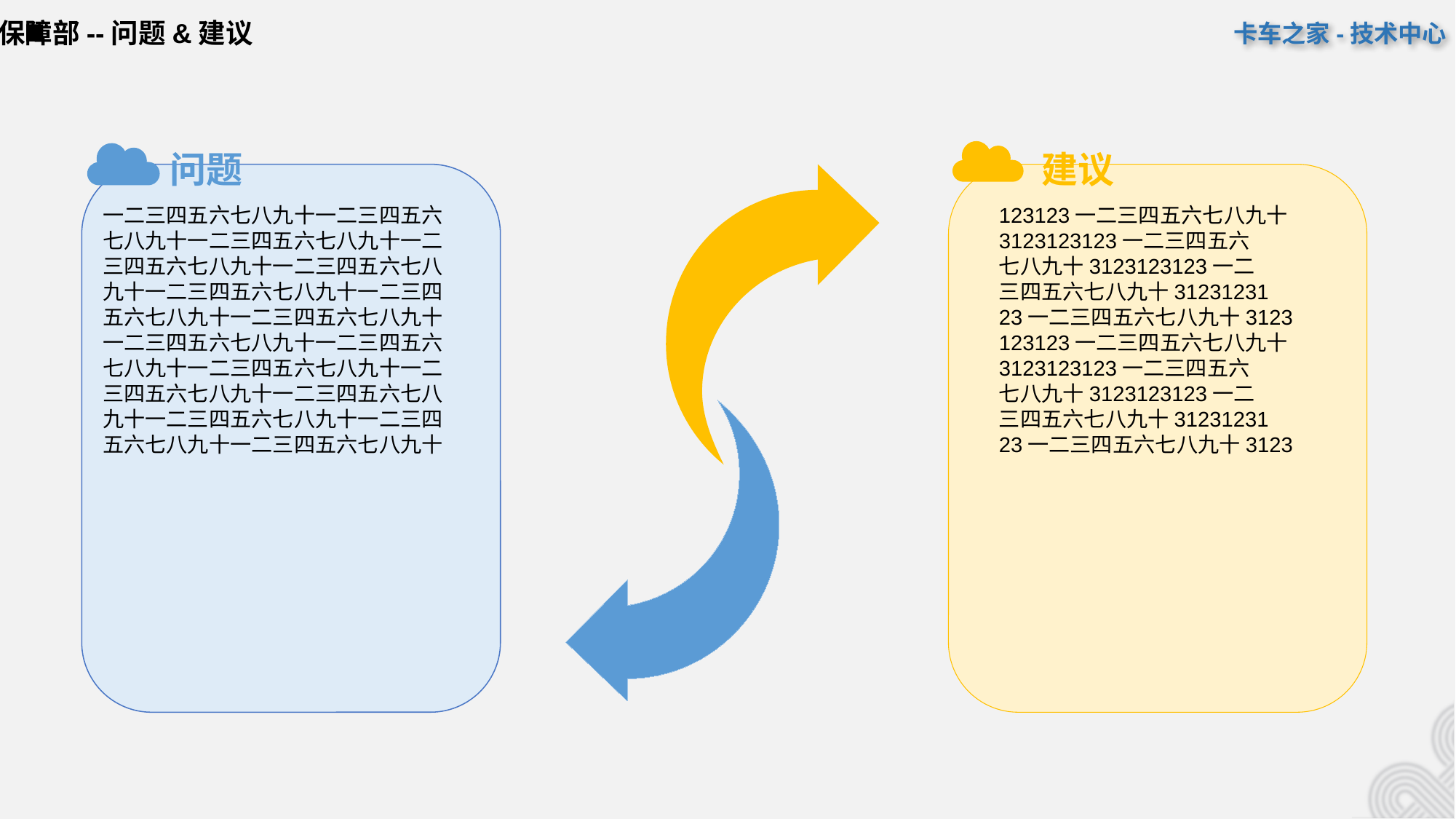

质量保障部--问题&建议
一二三四五六七八九十一二三四五六
七八九十一二三四五六七八九十一二
三四五六七八九十一二三四五六七八
九十一二三四五六七八九十一二三四
五六七八九十一二三四五六七八九十
一二三四五六七八九十一二三四五六
七八九十一二三四五六七八九十一二
三四五六七八九十一二三四五六七八
九十一二三四五六七八九十一二三四
五六七八九十一二三四五六七八九十
123123一二三四五六七八九十
3123123123一二三四五六
七八九十3123123123一二
三四五六七八九十31231231
23一二三四五六七八九十3123
123123一二三四五六七八九十
3123123123一二三四五六
七八九十3123123123一二
三四五六七八九十31231231
23一二三四五六七八九十3123